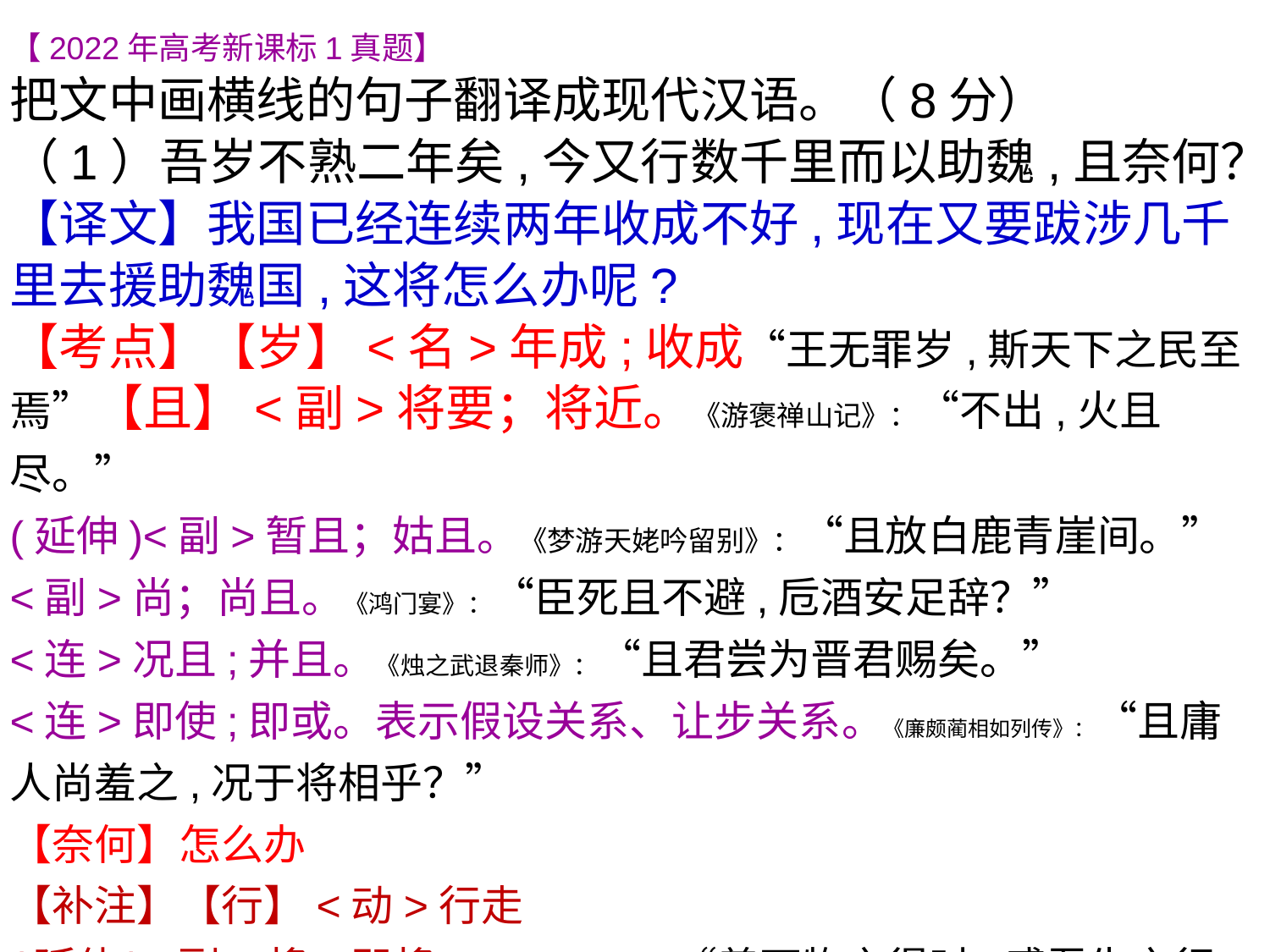

【2022年高考新课标1真题】
把文中画横线的句子翻译成现代汉语。（8分）
（1）吾岁不熟二年矣,今又行数千里而以助魏,且奈何？【译文】我国已经连续两年收成不好,现在又要跋涉几千里去援助魏国,这将怎么办呢?
【考点】【岁】<名>年成;收成“王无罪岁,斯天下之民至焉”【且】<副>将要；将近。《游褒禅山记》：“不出,火且尽。”
(延伸)<副>暂且；姑且。《梦游天姥吟留别》：“且放白鹿青崖间。”
<副>尚；尚且。《鸿门宴》：“臣死且不避,卮酒安足辞？”
<连>况且;并且。《烛之武退秦师》：“且君尝为晋君赐矣。”
<连>即使;即或。表示假设关系、让步关系。《廉颇蔺相如列传》：“且庸人尚羞之,况于将相乎？”
【奈何】怎么办
【补注】【行】<动>行走
(延伸)<副>将；即将。《归去来兮辞》：“善万物之得时,感吾生之行休”